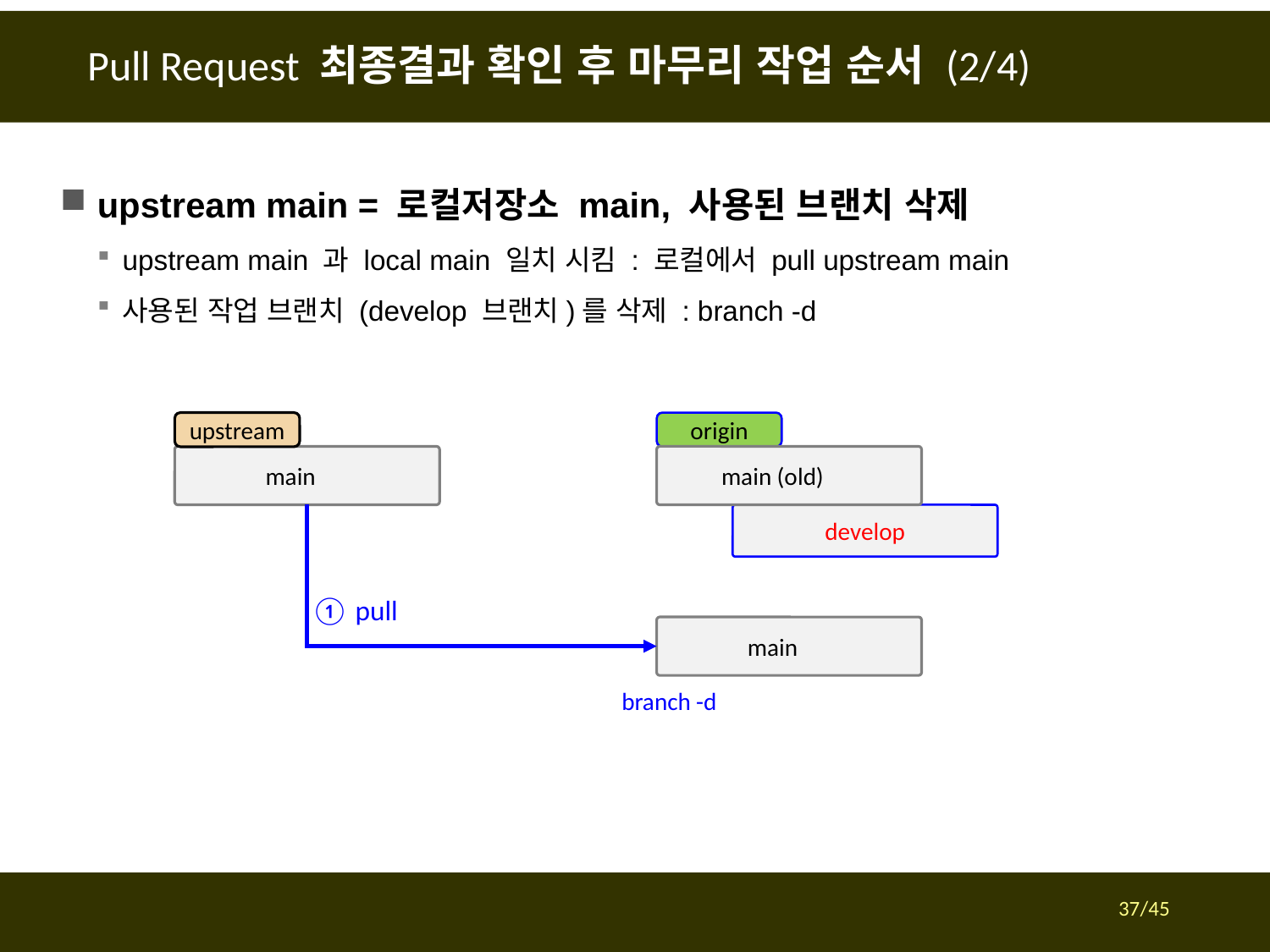

# Pull Request 최종결과 확인 후 마무리 작업 순서 (2/4)
upstream main = 로컬저장소 main, 사용된 브랜치 삭제
upstream main 과 local main 일치 시킴 : 로컬에서 pull upstream main
사용된 작업 브랜치 (develop 브랜치)를 삭제 : branch -d

upstream
origin
main
main (old)
develop
① pull
main
branch -d
37/45